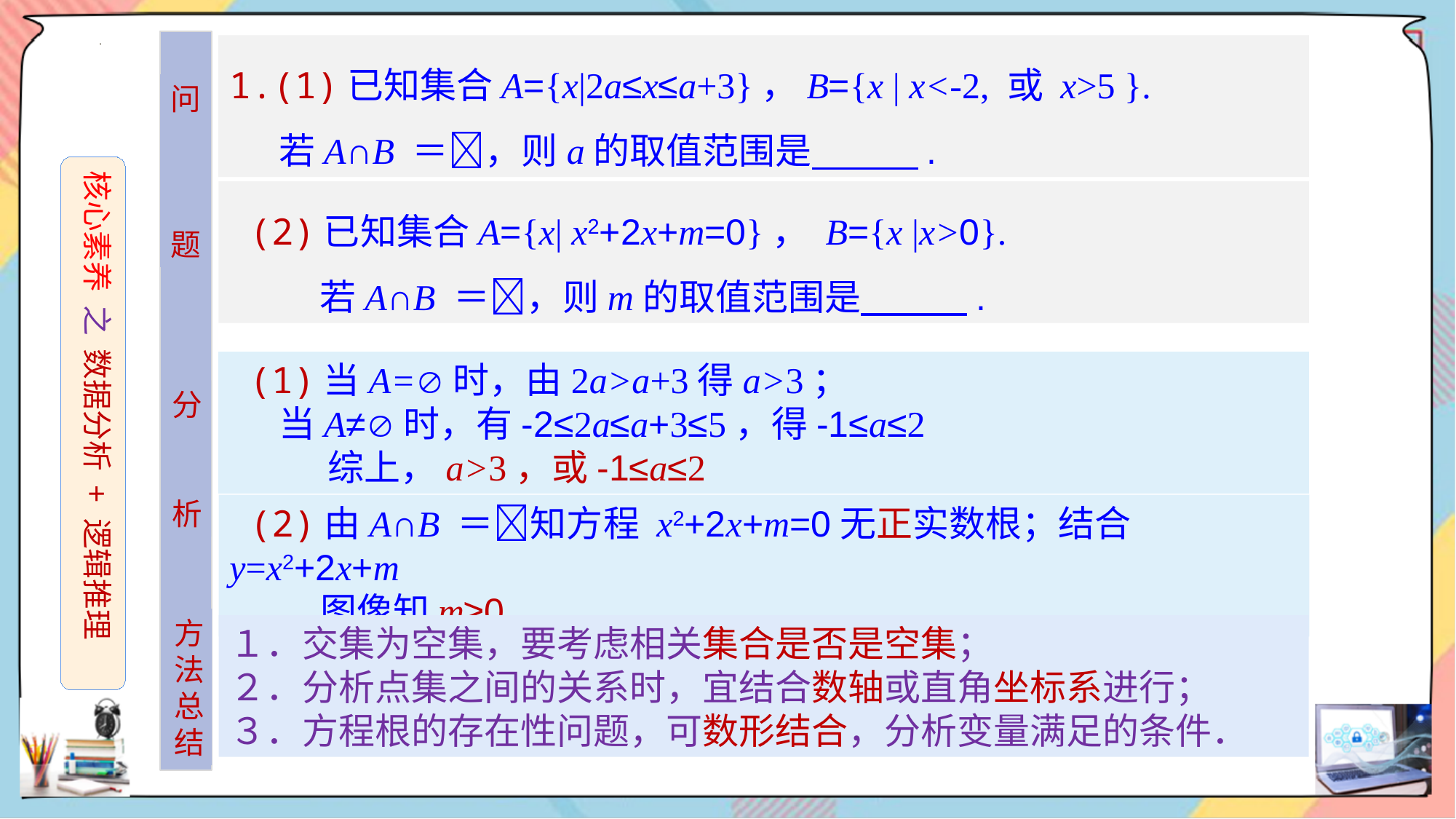

1.(1)已知集合A={x|2a≤x≤a+3}，B={x | x<-2, 或 x>5 }.
     若A∩B ＝∅，则a的取值范围是             .
问

题
核心素养  之  数据分析 + 逻辑推理
  (2)已知集合A={x| x2+2x+m=0}， B={x |x>0}.
          若A∩B ＝∅，则m的取值范围是             .
  (1)当A=∅时，由2a>a+3得a>3；
     当A≠∅时，有-2≤2a≤a+3≤5，得-1≤a≤2
           综上，a>3，或-1≤a≤2
分

析
  (2)由A∩B ＝∅知方程 x2+2x+m=0无正实数根；结合y=x2+2x+m
          图像知m≥0
方法总结
１．交集为空集，要考虑相关集合是否是空集；
２．分析点集之间的关系时，宜结合数轴或直角坐标系进行；
３．方程根的存在性问题，可数形结合，分析变量满足的条件．